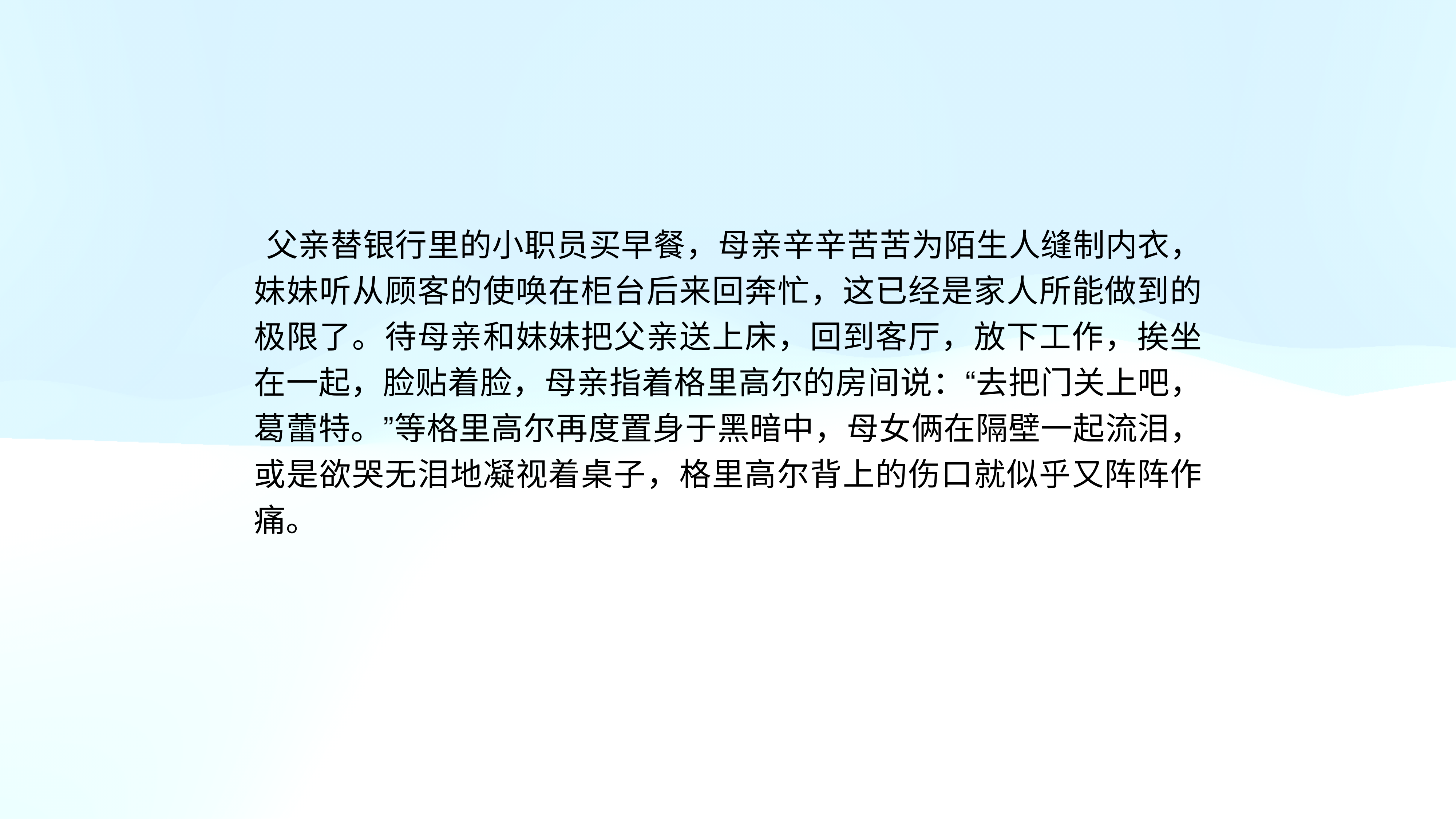

父亲替银行里的小职员买早餐，母亲辛辛苦苦为陌生人缝制内衣，妹妹听从顾客的使唤在柜台后来回奔忙，这已经是家人所能做到的极限了。待母亲和妹妹把父亲送上床，回到客厅，放下工作，挨坐在一起，脸贴着脸，母亲指着格里高尔的房间说：“去把门关上吧，葛蕾特。”等格里高尔再度置身于黑暗中，母女俩在隔壁一起流泪，或是欲哭无泪地凝视着桌子，格里高尔背上的伤口就似乎又阵阵作痛。